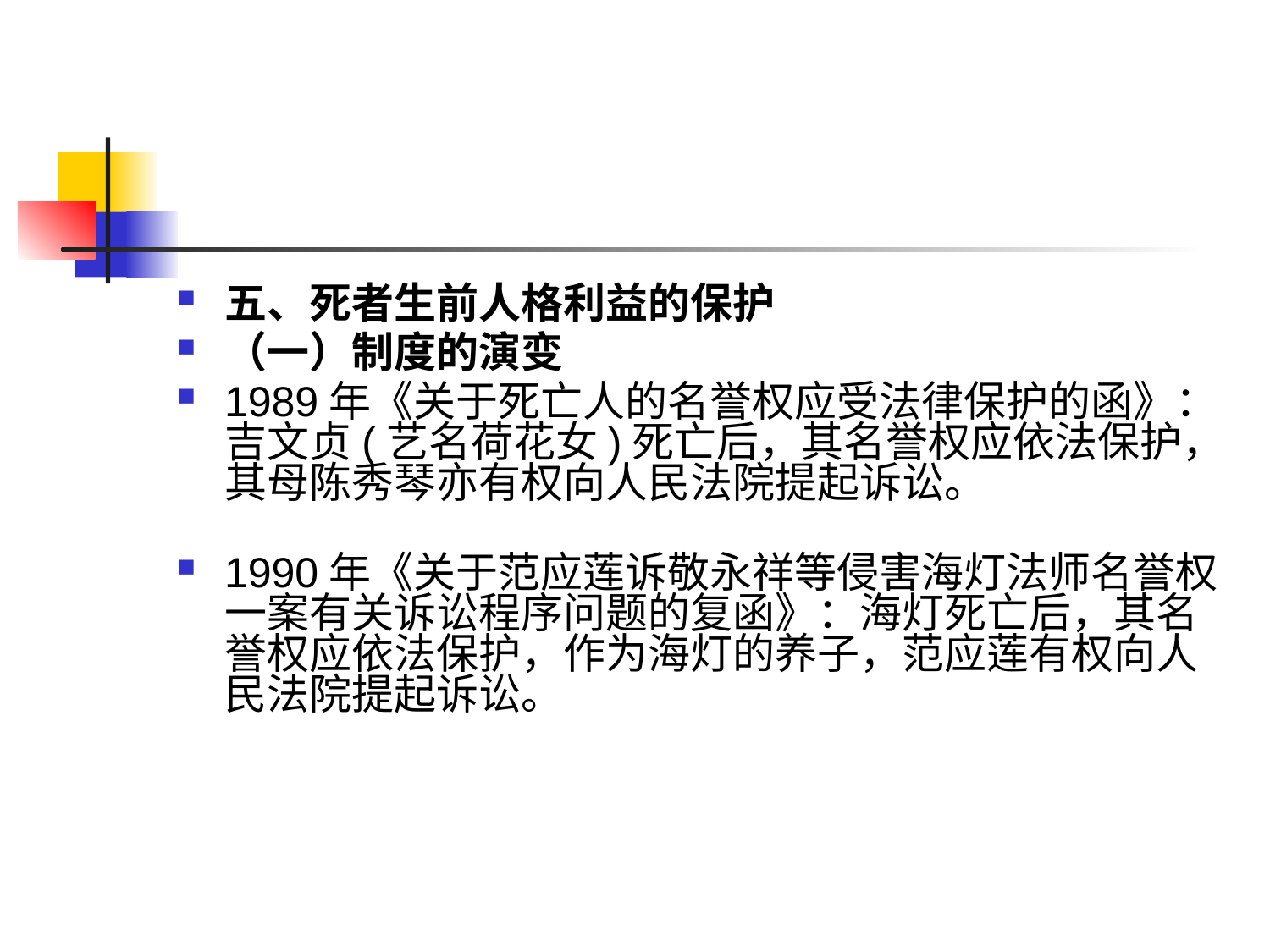

#
五、死者生前人格利益的保护
（一）制度的演变
1989年《关于死亡人的名誉权应受法律保护的函》：吉文贞(艺名荷花女)死亡后，其名誉权应依法保护，其母陈秀琴亦有权向人民法院提起诉讼。
1990年《关于范应莲诉敬永祥等侵害海灯法师名誉权一案有关诉讼程序问题的复函》：海灯死亡后，其名誉权应依法保护，作为海灯的养子，范应莲有权向人民法院提起诉讼。